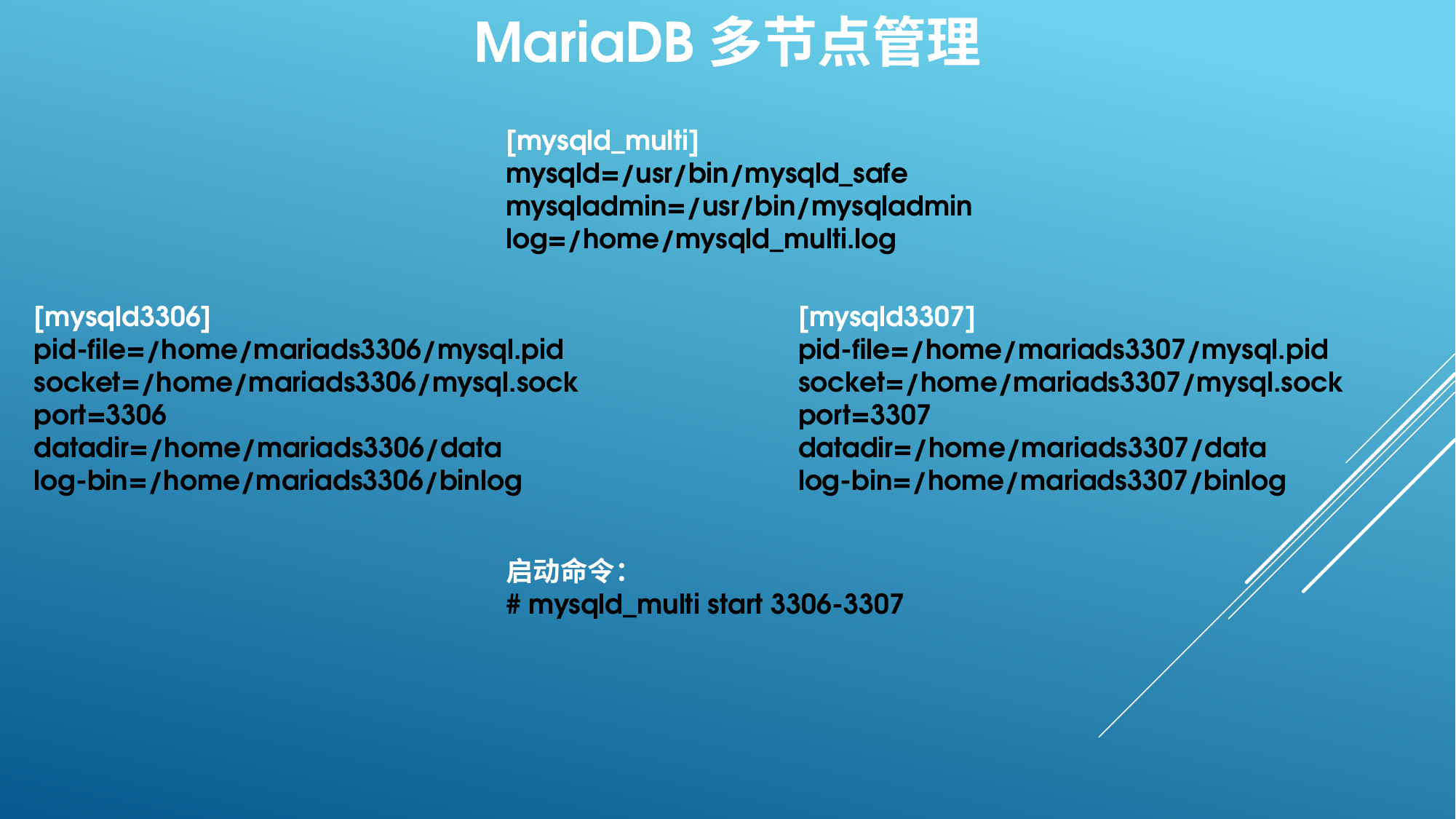

MariaDB多节点管理
[mysqld_multi]
mysqld=/usr/bin/mysqld_safe
mysqladmin=/usr/bin/mysqladmin
log=/home/mysqld_multi.log
[mysqld3306]
pid-file=/home/mariads3306/mysql.pid
socket=/home/mariads3306/mysql.sock
port=3306
datadir=/home/mariads3306/data
log-bin=/home/mariads3306/binlog
[mysqld3307]
pid-file=/home/mariads3307/mysql.pid
socket=/home/mariads3307/mysql.sock
port=3307
datadir=/home/mariads3307/data
log-bin=/home/mariads3307/binlog
启动命令：
# mysqld_multi start 3306-3307